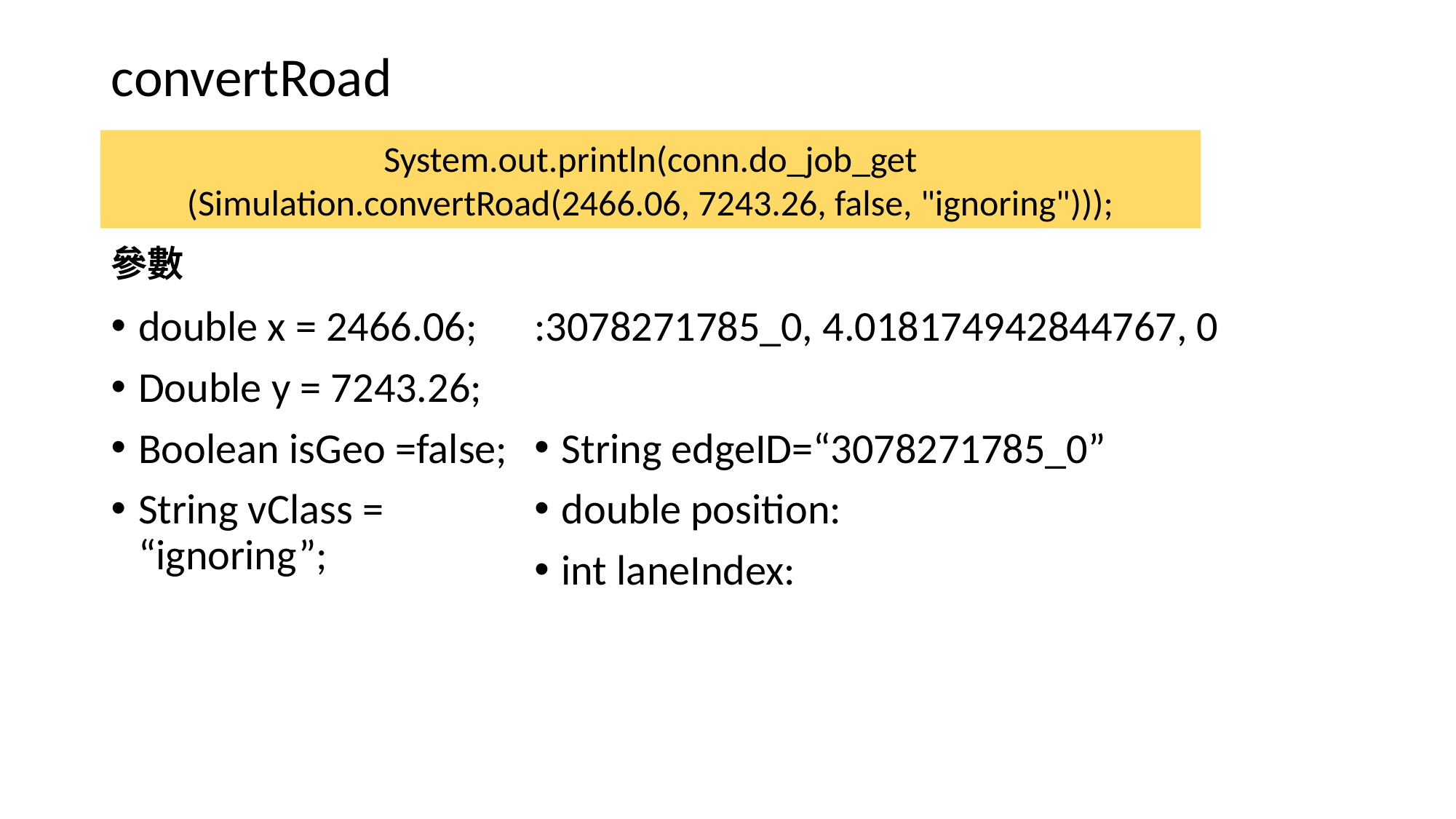

# convertRoad
System.out.println(conn.do_job_get
(Simulation.convertRoad(2466.06, 7243.26, false, "ignoring")));
參數

double x = 2466.06;
Double y = 7243.26;
Boolean isGeo =false;
String vClass = “ignoring”;
:3078271785_0, 4.018174942844767, 0

String edgeID=“3078271785_0”
double position:
int laneIndex: